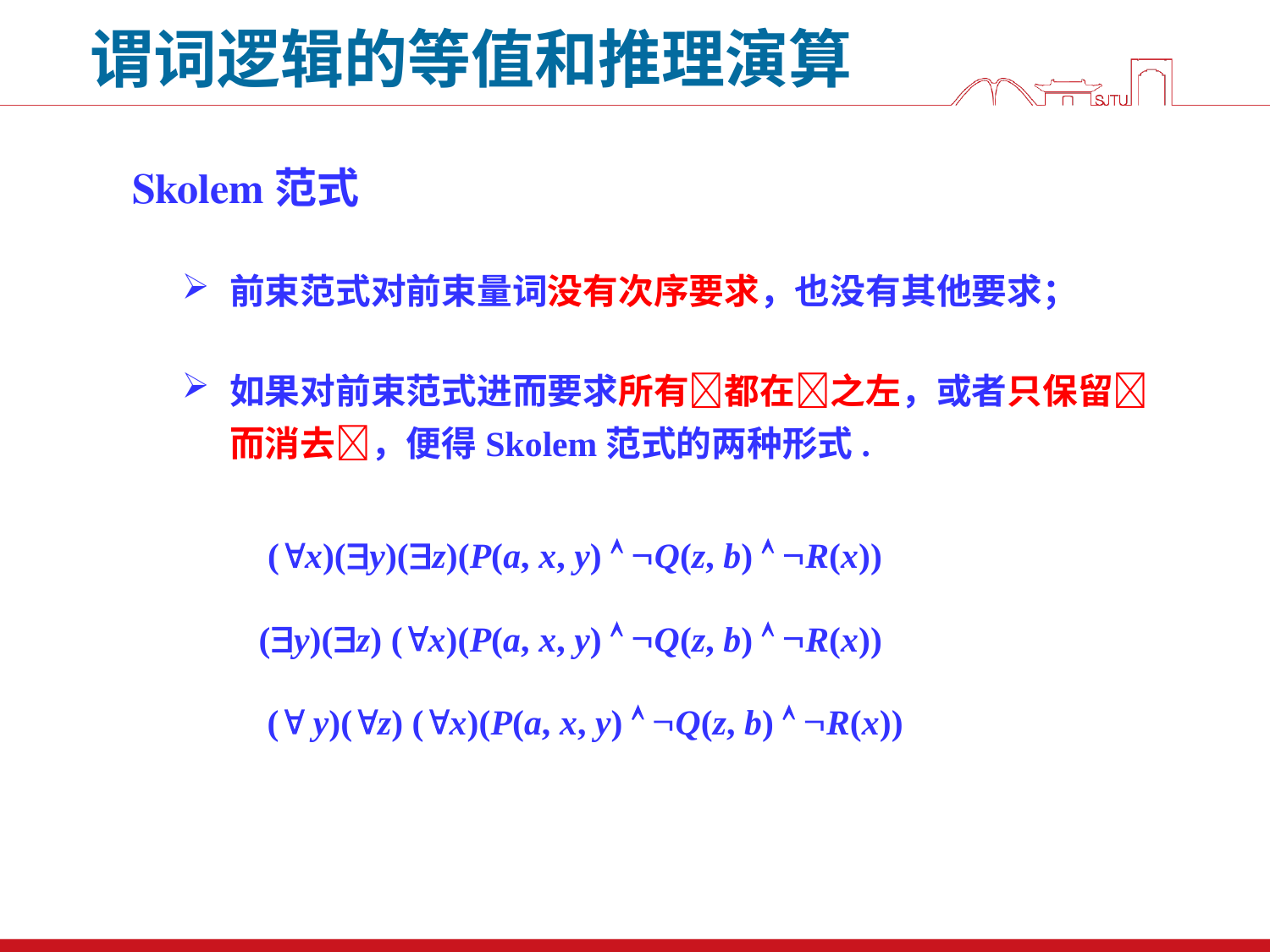

谓词逻辑的等值和推理演算
Skolem范式
前束范式对前束量词没有次序要求，也没有其他要求；
如果对前束范式进而要求所有∃都在∀之左，或者只保留∀而消去∃，便得Skolem范式的两种形式.
 (∀x)(∃y)(∃z)(P(a, x, y) ∧ ¬Q(z, b) ∧ ¬R(x))
(∃y)(∃z) (∀x)(P(a, x, y) ∧ ¬Q(z, b) ∧ ¬R(x))
(∀ y)(∀z) (∀x)(P(a, x, y) ∧ ¬Q(z, b) ∧ ¬R(x))